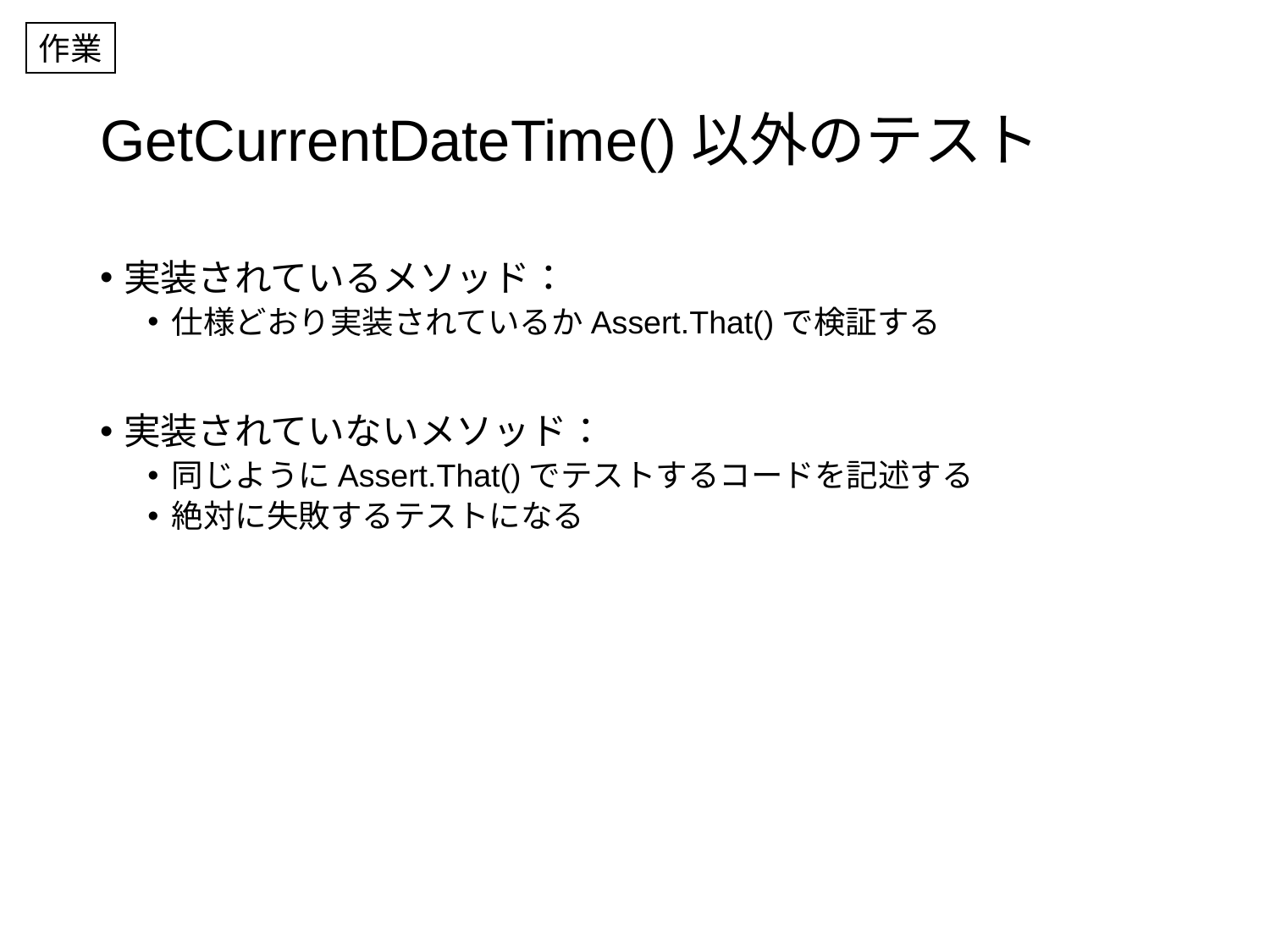

作業
# GetCurrentDateTime()以外のテスト
実装されているメソッド：
仕様どおり実装されているかAssert.That()で検証する

実装されていないメソッド：
同じようにAssert.That()でテストするコードを記述する
絶対に失敗するテストになる